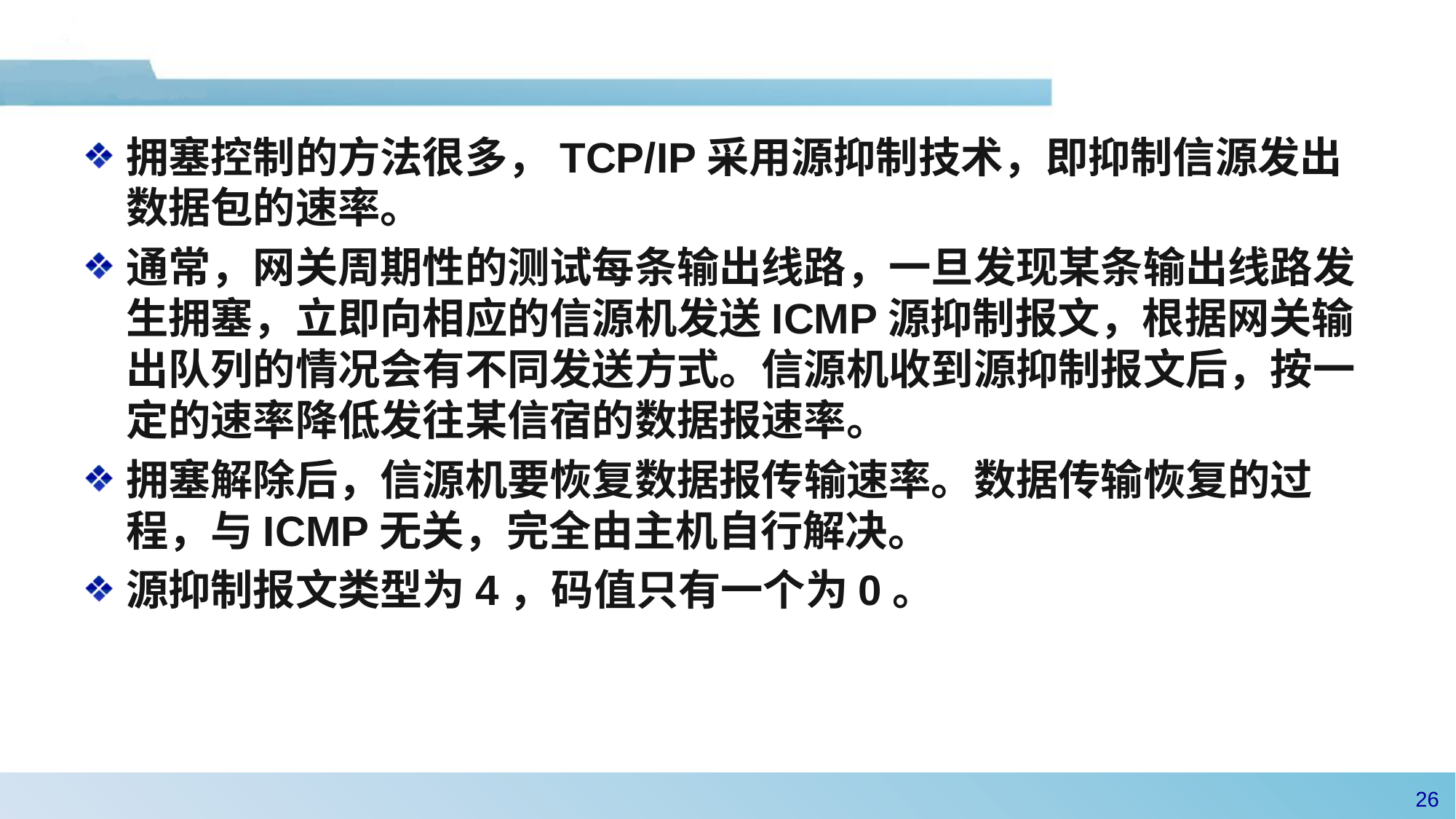

#
拥塞控制的方法很多，TCP/IP采用源抑制技术，即抑制信源发出数据包的速率。
通常，网关周期性的测试每条输出线路，一旦发现某条输出线路发生拥塞，立即向相应的信源机发送ICMP源抑制报文，根据网关输出队列的情况会有不同发送方式。信源机收到源抑制报文后，按一定的速率降低发往某信宿的数据报速率。
拥塞解除后，信源机要恢复数据报传输速率。数据传输恢复的过程，与ICMP无关，完全由主机自行解决。
源抑制报文类型为4，码值只有一个为0。
26